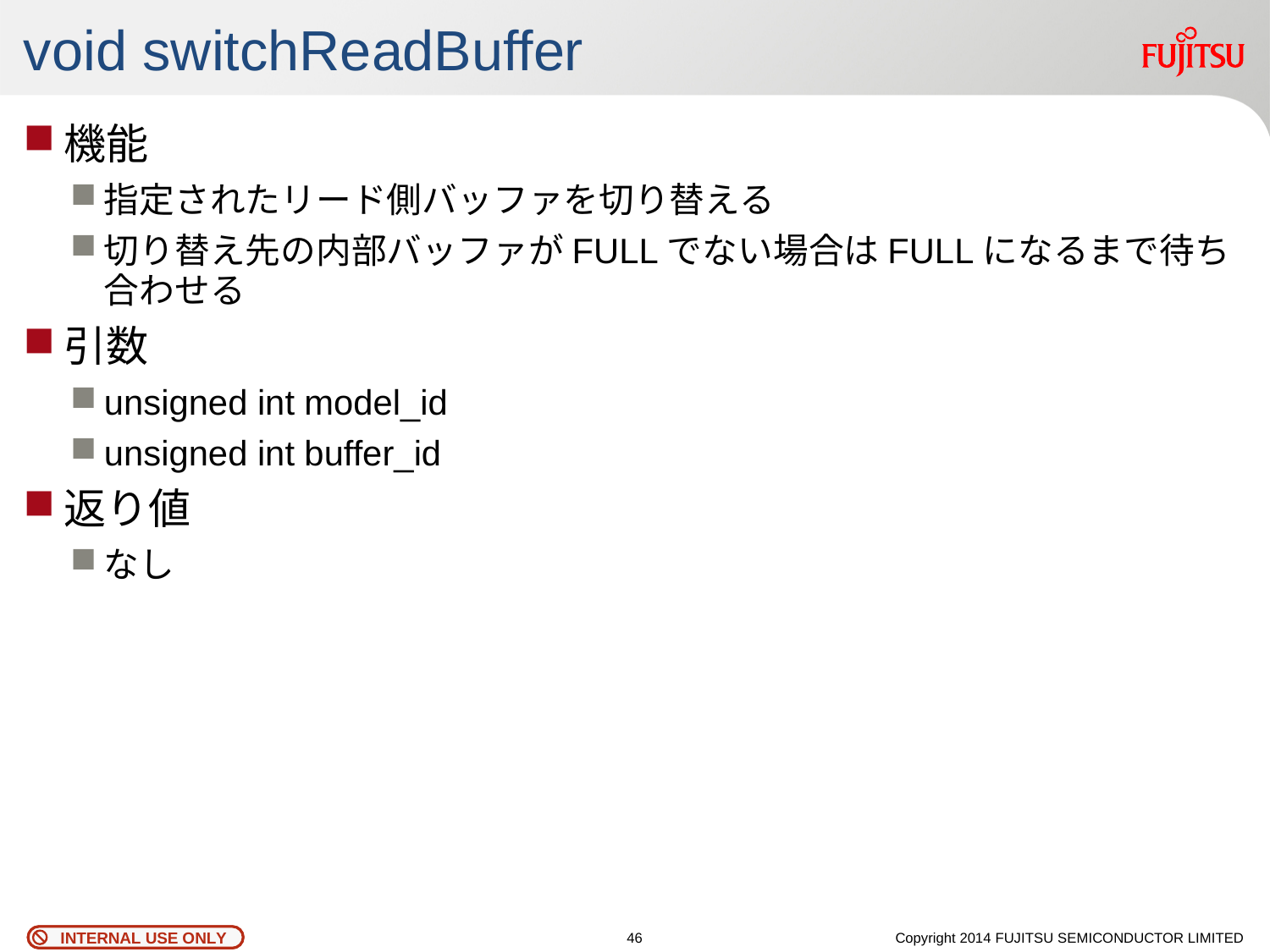

# void switchReadBuffer
機能
指定されたリード側バッファを切り替える
切り替え先の内部バッファがFULLでない場合はFULLになるまで待ち合わせる
引数
unsigned int model_id
unsigned int buffer_id
返り値
なし
46
Copyright 2014 FUJITSU SEMICONDUCTOR LIMITED